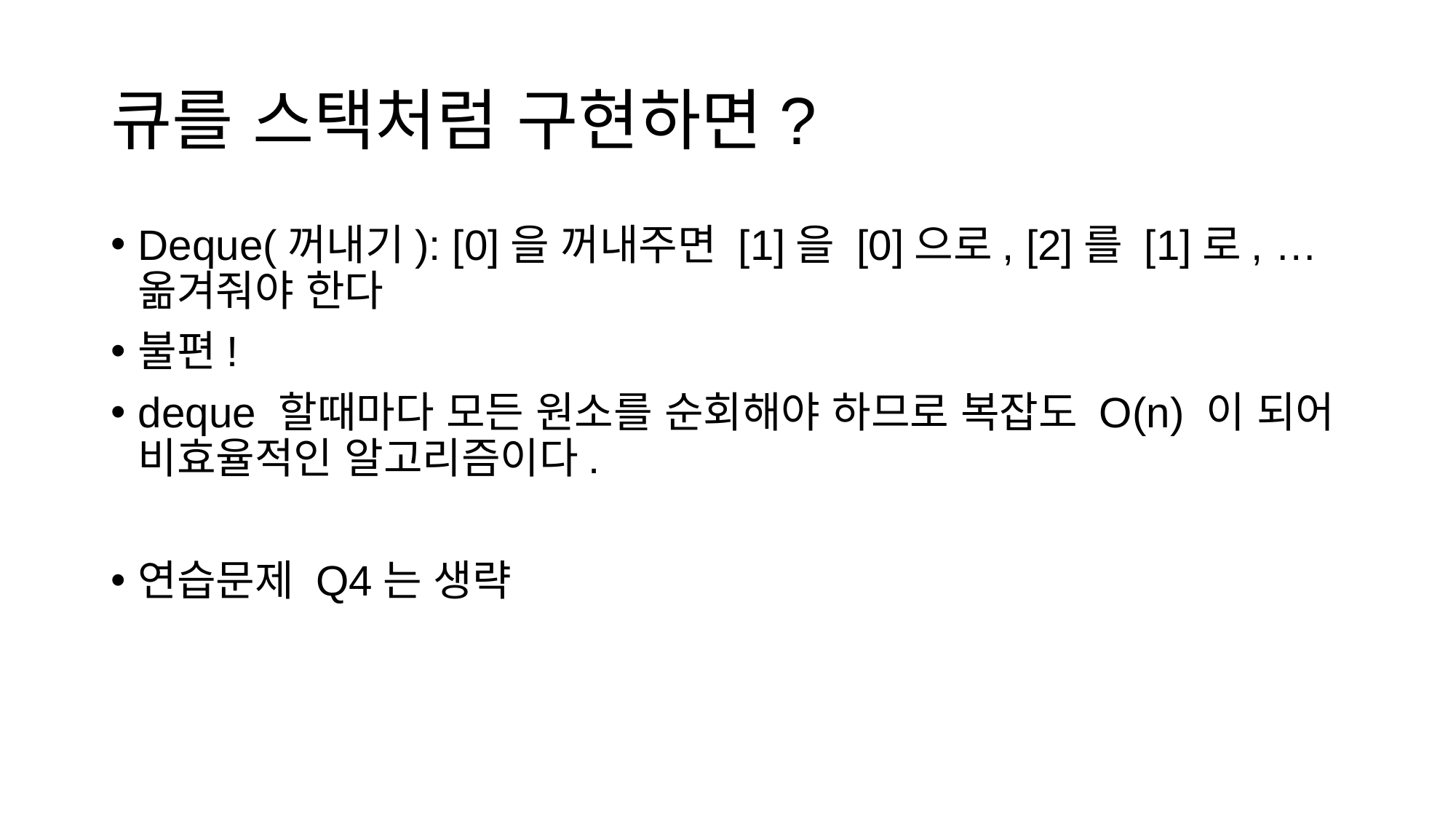

# 큐를 스택처럼 구현하면?
Deque(꺼내기): [0]을 꺼내주면 [1]을 [0]으로, [2]를 [1]로, … 옮겨줘야 한다
불편!
deque 할때마다 모든 원소를 순회해야 하므로 복잡도 O(n) 이 되어 비효율적인 알고리즘이다.

연습문제 Q4는 생략